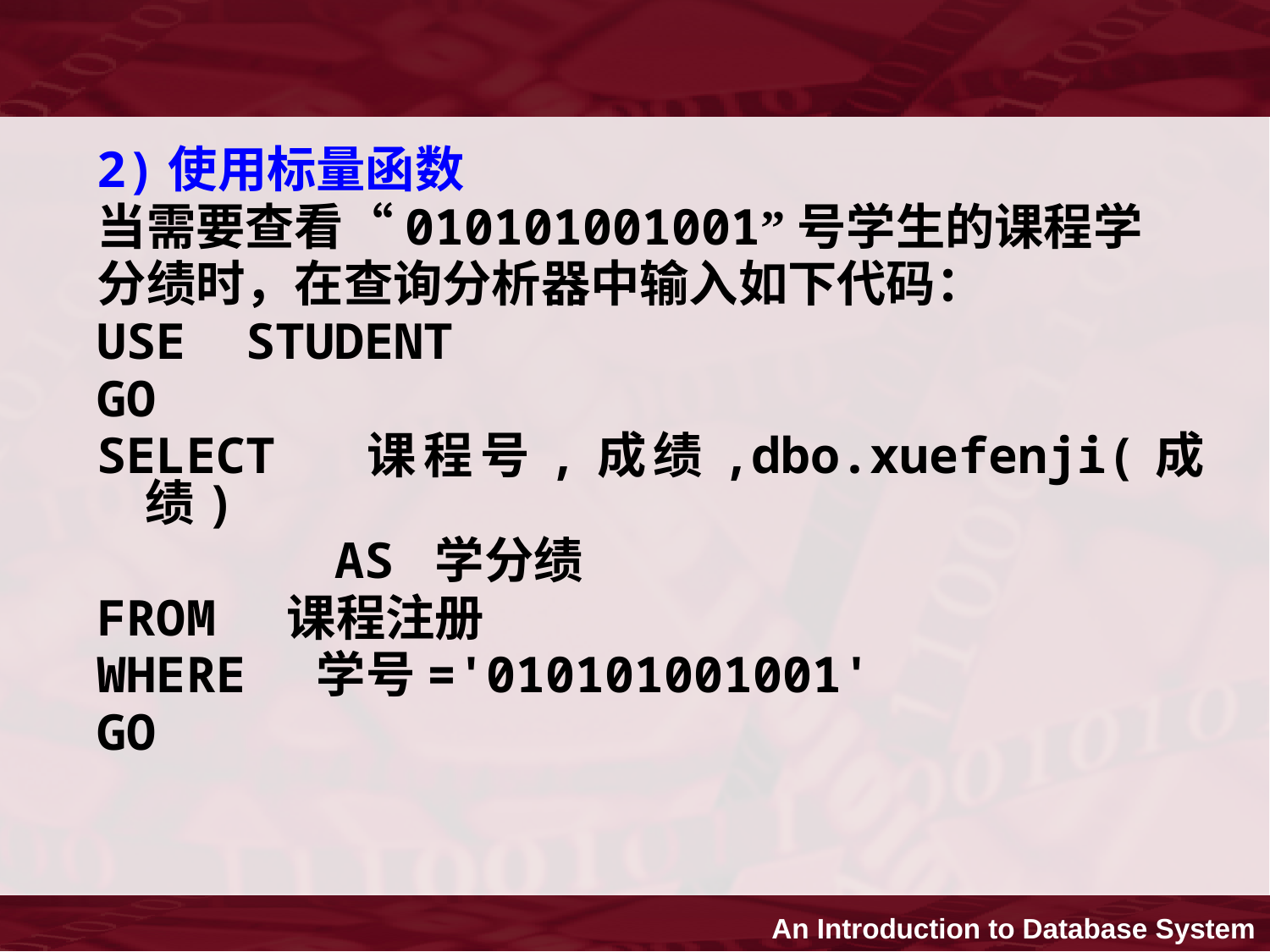

2)使用标量函数
当需要查看“010101001001”号学生的课程学
分绩时，在查询分析器中输入如下代码：
USE  STUDENT
GO
SELECT  课程号,成绩,dbo.xuefenji(成绩)
        AS 学分绩
FROM  课程注册
WHERE  学号='010101001001'
GO